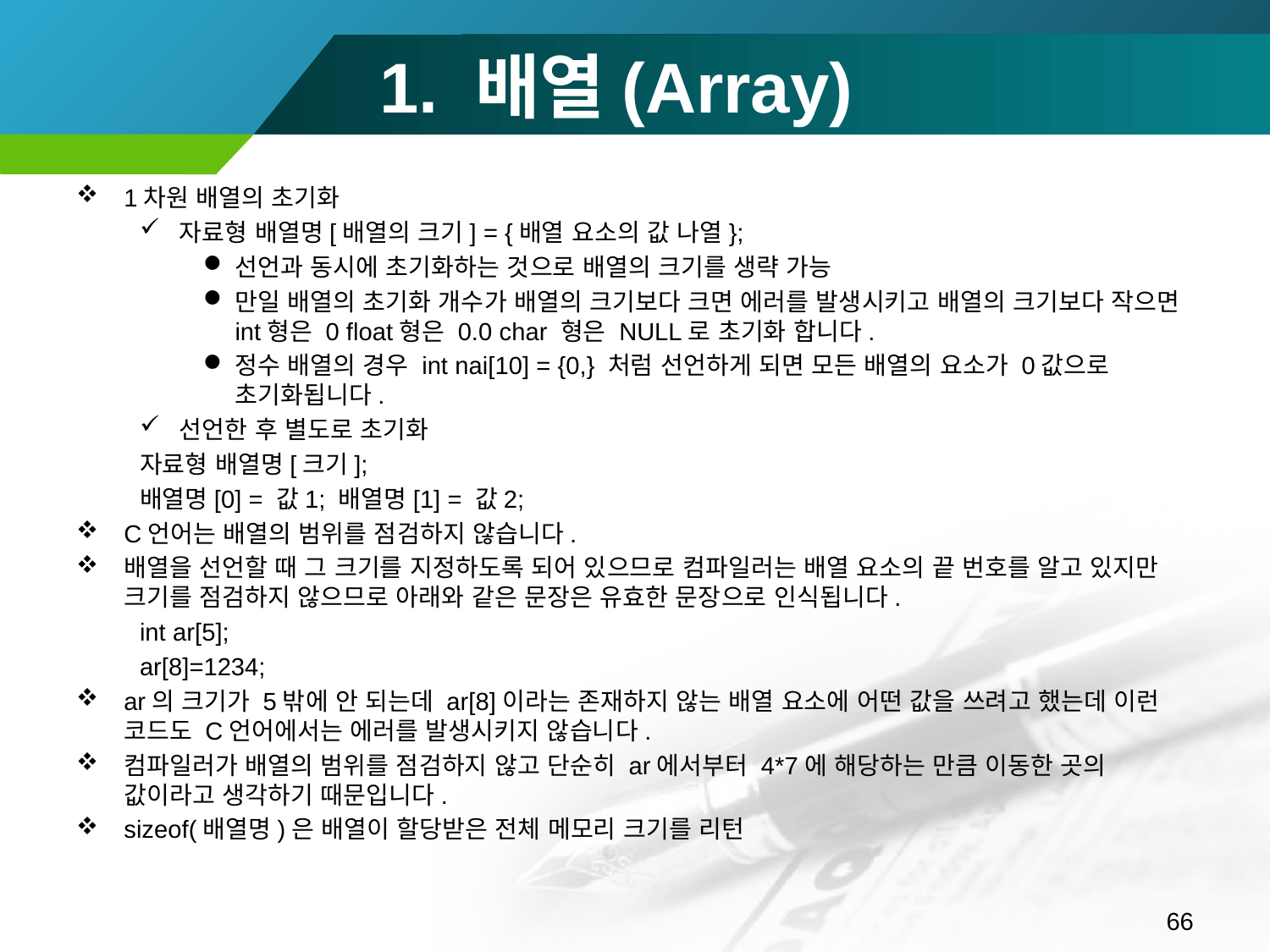

# 1. 배열(Array)
1차원 배열의 초기화
자료형 배열명[배열의 크기] = {배열 요소의 값 나열};
선언과 동시에 초기화하는 것으로 배열의 크기를 생략 가능
만일 배열의 초기화 개수가 배열의 크기보다 크면 에러를 발생시키고 배열의 크기보다 작으면 int형은 0 float형은 0.0 char 형은 NULL로 초기화 합니다.
정수 배열의 경우 int nai[10] = {0,} 처럼 선언하게 되면 모든 배열의 요소가 0값으로 초기화됩니다.
선언한 후 별도로 초기화
자료형 배열명[크기];
배열명[0] = 값1; 배열명[1] = 값2;
C언어는 배열의 범위를 점검하지 않습니다.
배열을 선언할 때 그 크기를 지정하도록 되어 있으므로 컴파일러는 배열 요소의 끝 번호를 알고 있지만 크기를 점검하지 않으므로 아래와 같은 문장은 유효한 문장으로 인식됩니다.
int ar[5];
ar[8]=1234;
ar의 크기가 5밖에 안 되는데 ar[8]이라는 존재하지 않는 배열 요소에 어떤 값을 쓰려고 했는데 이런 코드도 C언어에서는 에러를 발생시키지 않습니다.
컴파일러가 배열의 범위를 점검하지 않고 단순히 ar에서부터 4*7에 해당하는 만큼 이동한 곳의 값이라고 생각하기 때문입니다.
sizeof(배열명)은 배열이 할당받은 전체 메모리 크기를 리턴
66